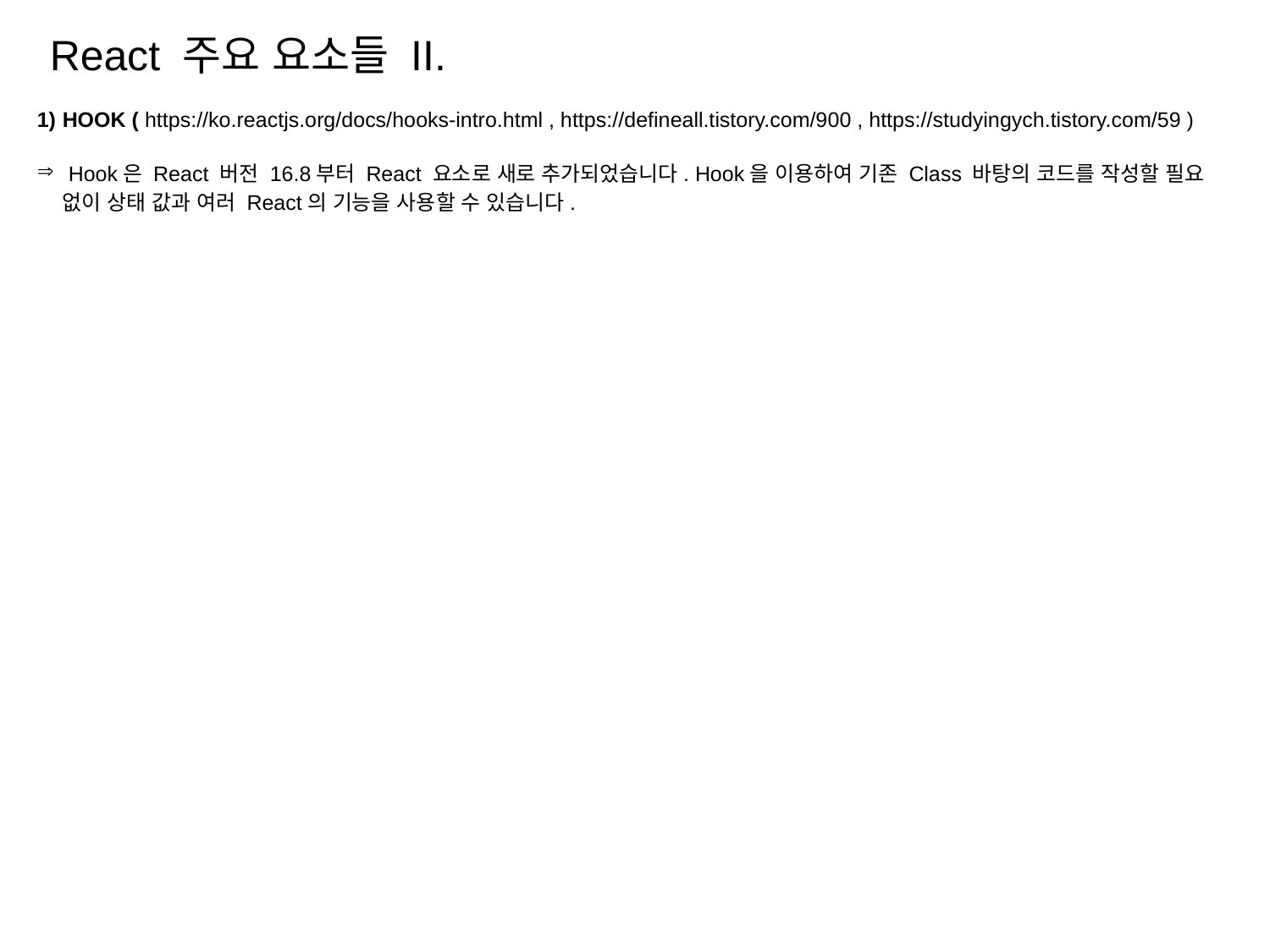

# React 주요 요소들 II.
HOOK ( https://ko.reactjs.org/docs/hooks-intro.html , https://defineall.tistory.com/900 , https://studyingych.tistory.com/59 )
 Hook은 React 버전 16.8부터 React 요소로 새로 추가되었습니다. Hook을 이용하여 기존 Class 바탕의 코드를 작성할 필요 없이 상태 값과 여러 React의 기능을 사용할 수 있습니다.

24